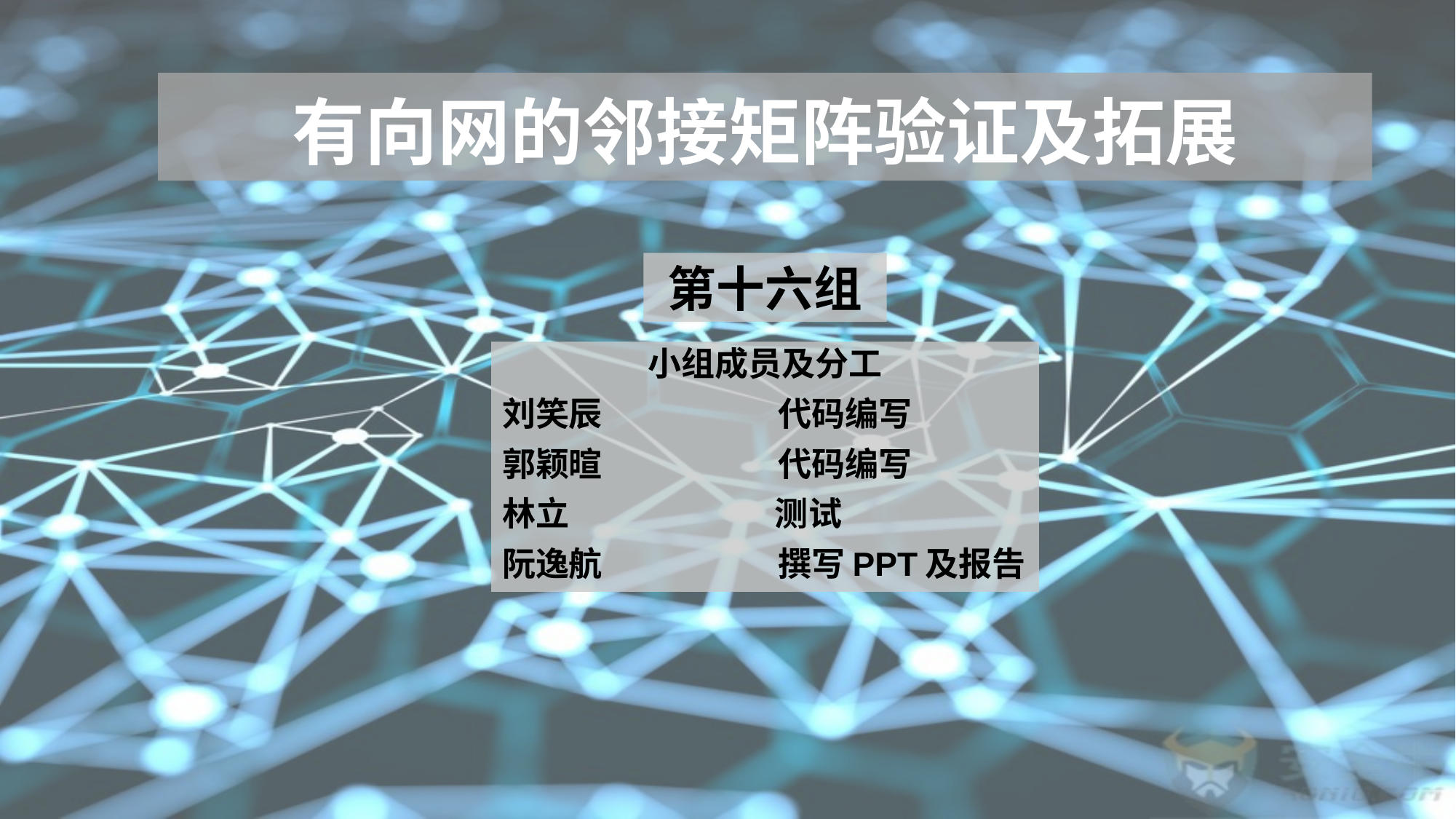

# 有向网的邻接矩阵验证及拓展
第十六组
小组成员及分工
刘笑辰                       代码编写
郭颖暄                       代码编写
林立                           测试
阮逸航                       撰写PPT及报告